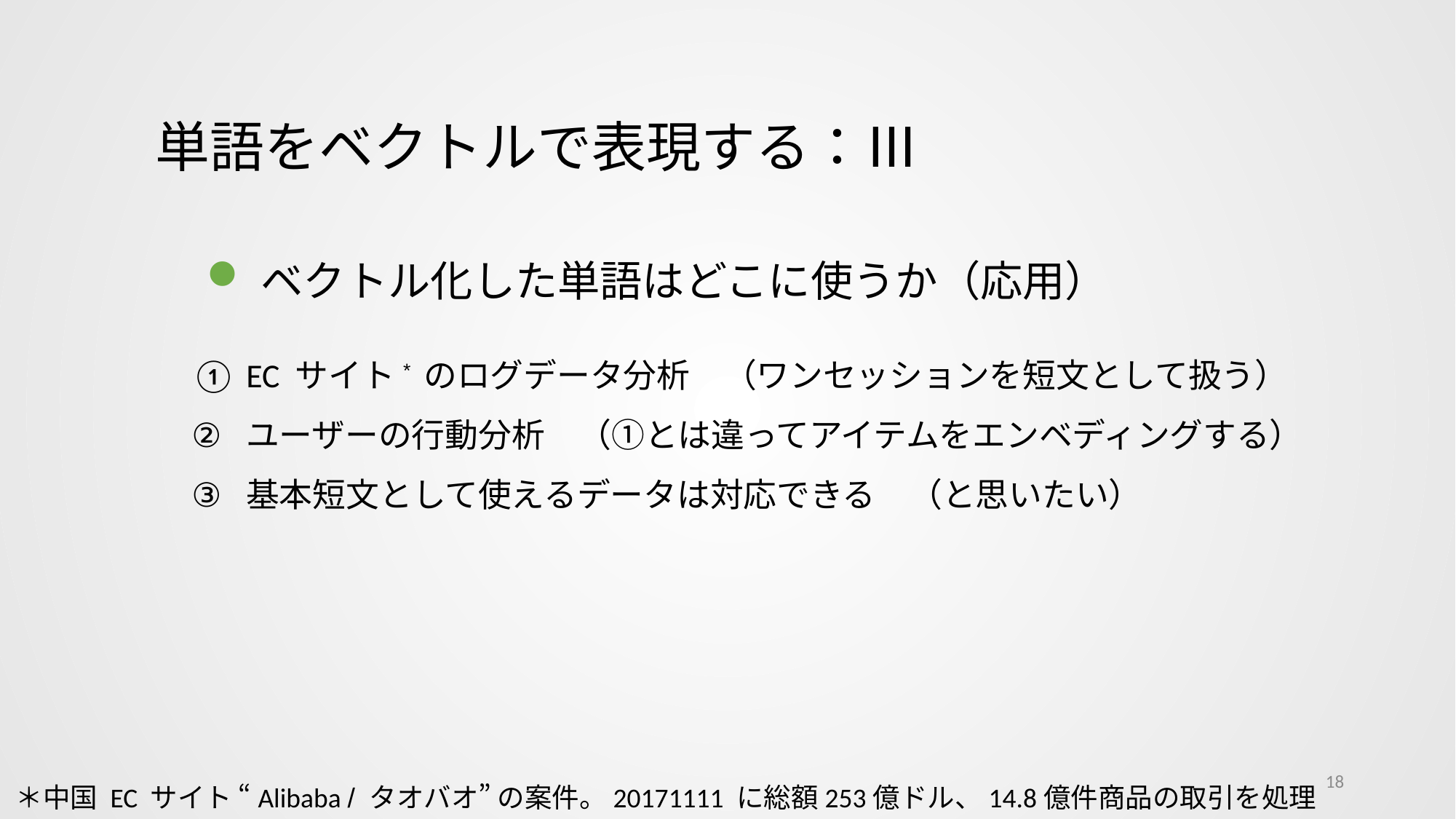

単語をベクトルで表現する：Ⅲ
ベクトル化した単語はどこに使うか（応用）
EC サイト* のログデータ分析　（ワンセッションを短文として扱う）
ユーザーの行動分析　（①とは違ってアイテムをエンベディングする）
基本短文として使えるデータは対応できる　（と思いたい）
18
＊中国 EC サイト “Alibaba / タオバオ” の案件。20171111 に総額253億ドル、14.8億件商品の取引を処理